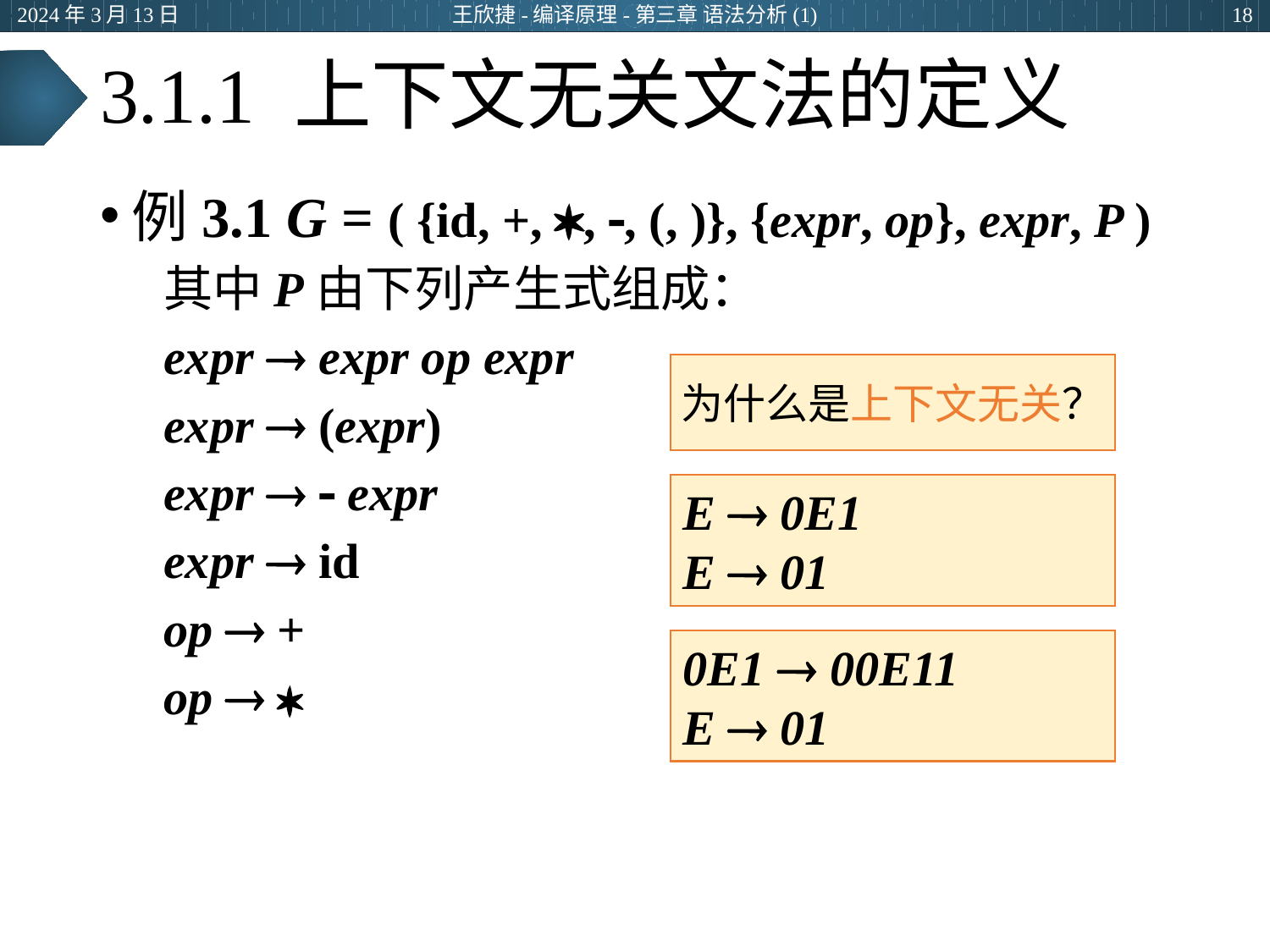

2024年3月13日
王欣捷-编译原理-第三章 语法分析(1)
18
# 3.1.1 上下文无关文法的定义
例3.1 G = ( {id, +, ∗, −, (, )}, {expr, op}, expr, P )
其中P由下列产生式组成：
expr → expr op expr
expr → (expr)
expr → − expr
expr → id
op → +
op → ∗

为什么是上下文无关？
E → 0E1
E → 01
0E1 → 00E11
E → 01